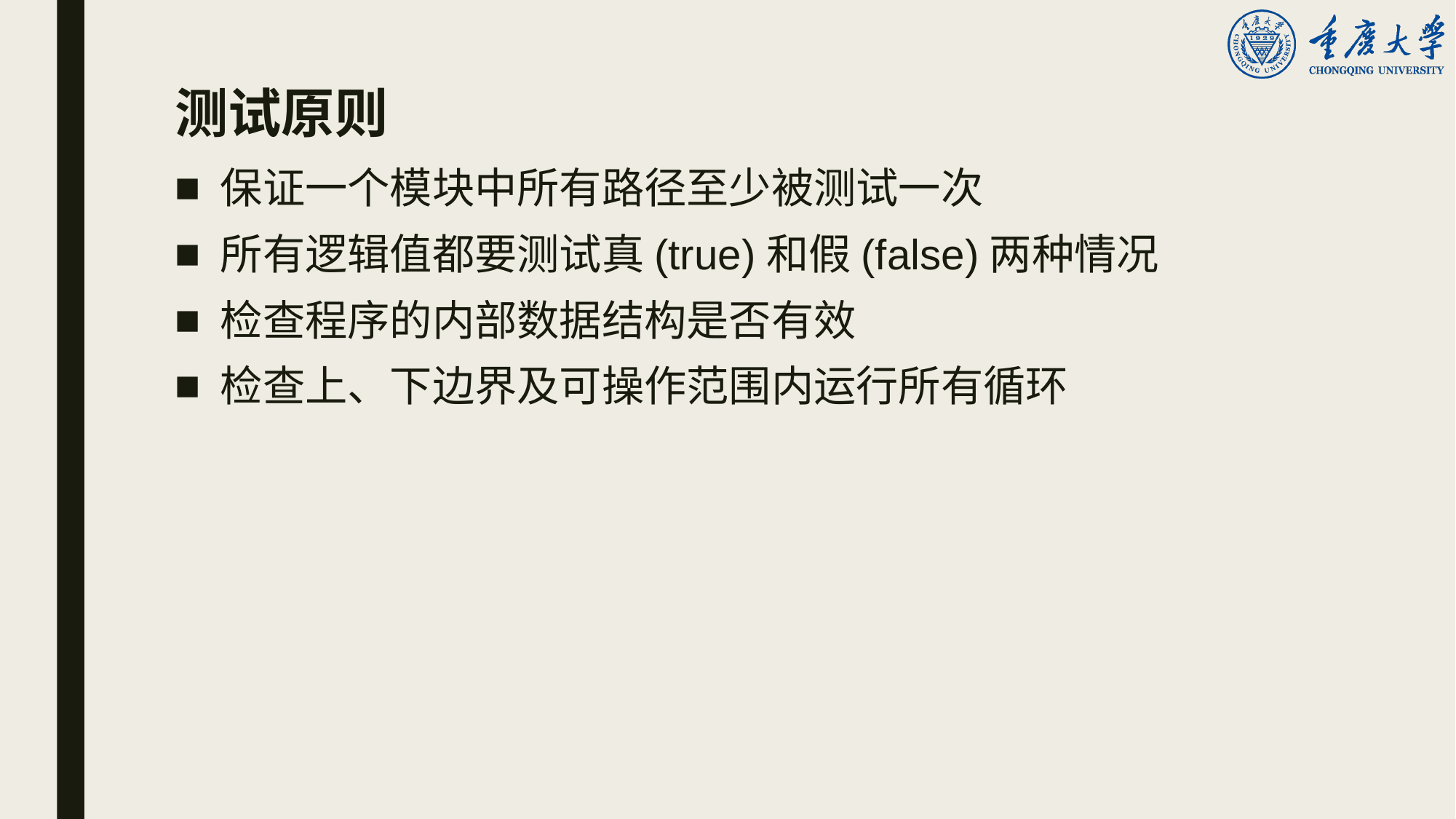

# 测试原则
保证一个模块中所有路径至少被测试一次
所有逻辑值都要测试真(true)和假(false)两种情况
检查程序的内部数据结构是否有效
检查上、下边界及可操作范围内运行所有循环